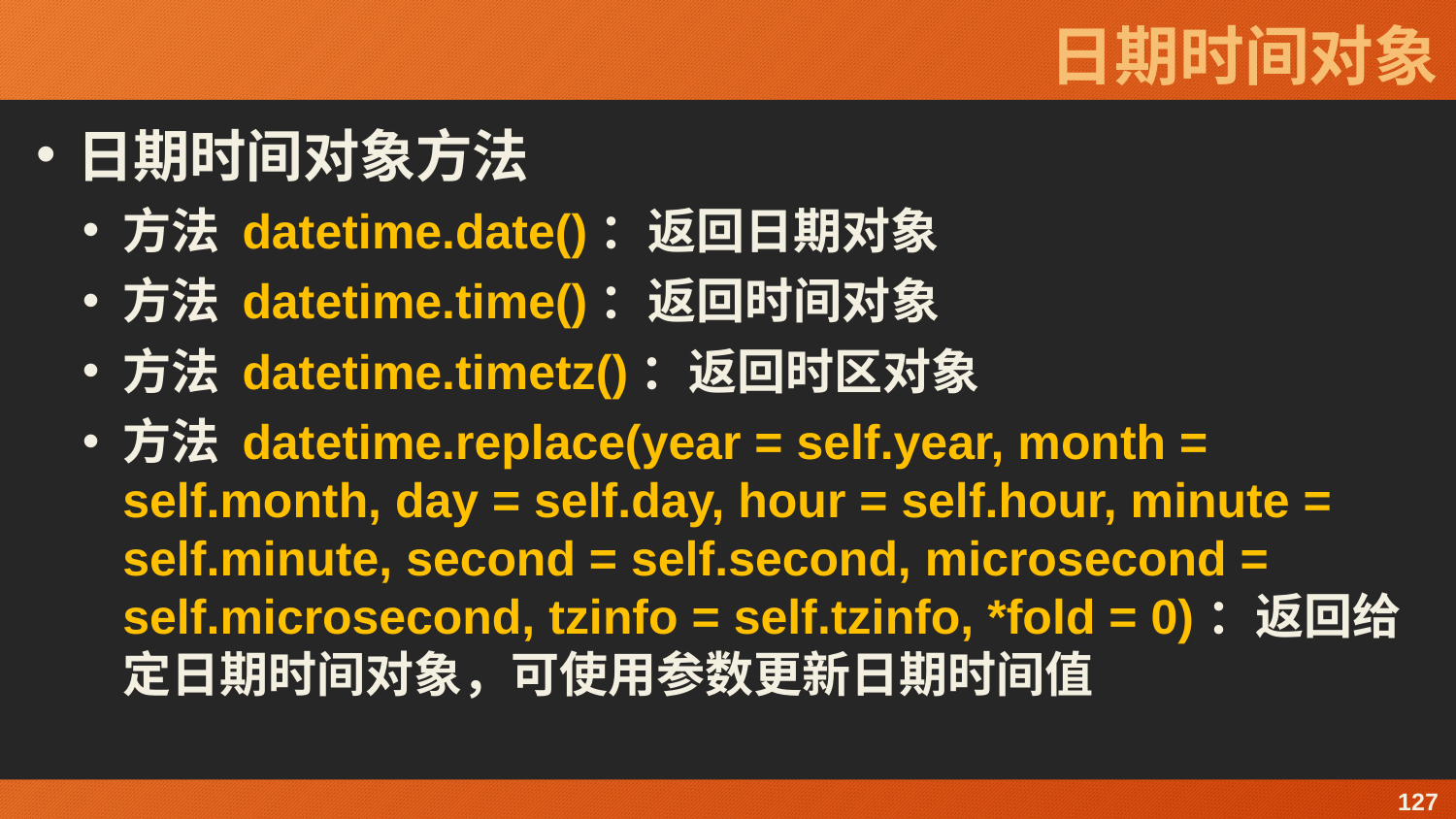

# 日期时间对象
日期时间对象方法
方法 datetime.date()：返回日期对象
方法 datetime.time()：返回时间对象
方法 datetime.timetz()：返回时区对象
方法 datetime.replace(year = self.year, month = self.month, day = self.day, hour = self.hour, minute = self.minute, second = self.second, microsecond = self.microsecond, tzinfo = self.tzinfo, *fold = 0)：返回给定日期时间对象，可使用参数更新日期时间值
127